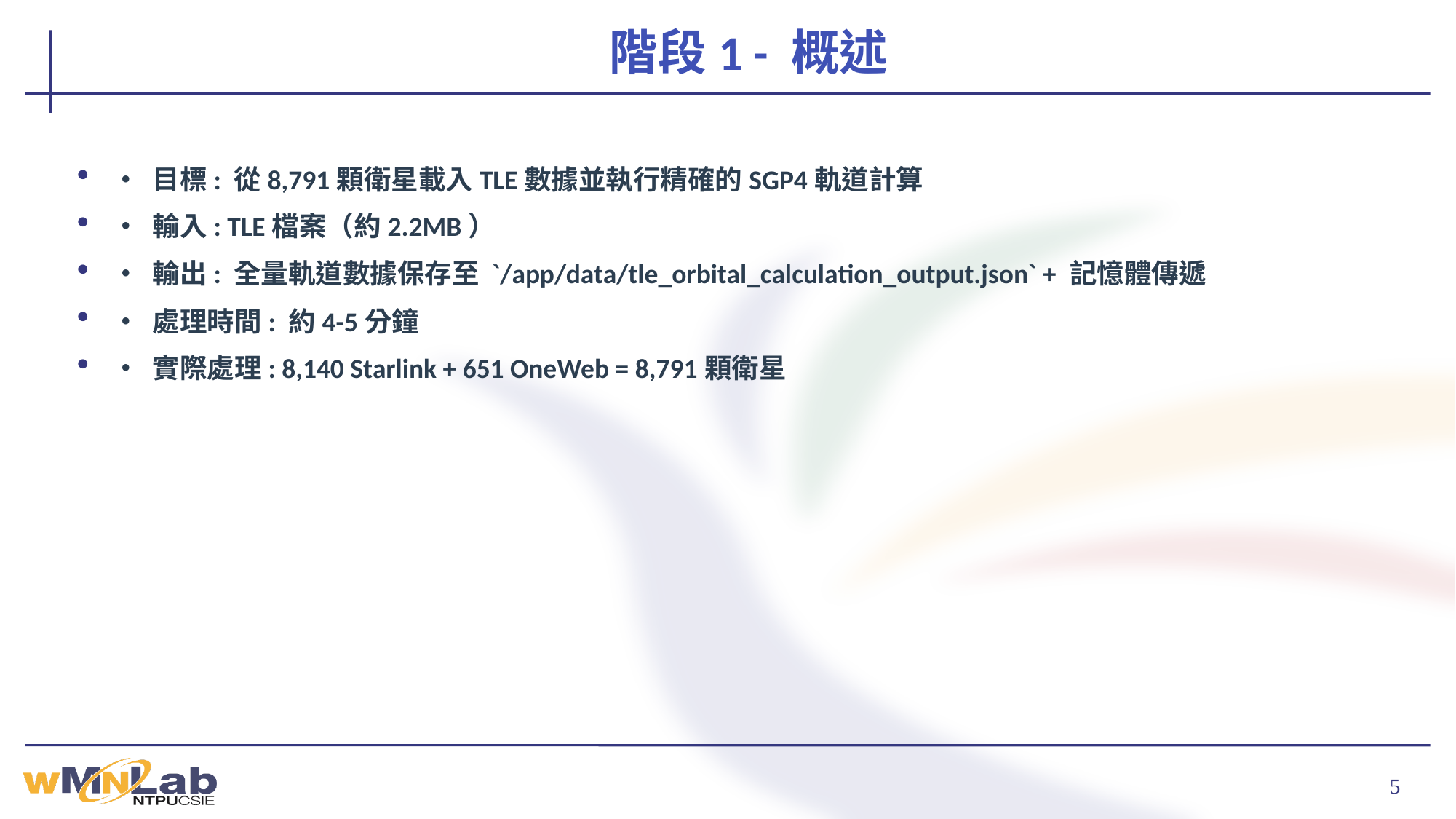

# 階段1 - 概述

• 目標: 從8,791顆衛星載入TLE數據並執行精確的SGP4軌道計算
• 輸入: TLE檔案（約2.2MB）
• 輸出: 全量軌道數據保存至 `/app/data/tle_orbital_calculation_output.json` + 記憶體傳遞
• 處理時間: 約4-5分鐘
• 實際處理: 8,140 Starlink + 651 OneWeb = 8,791顆衛星